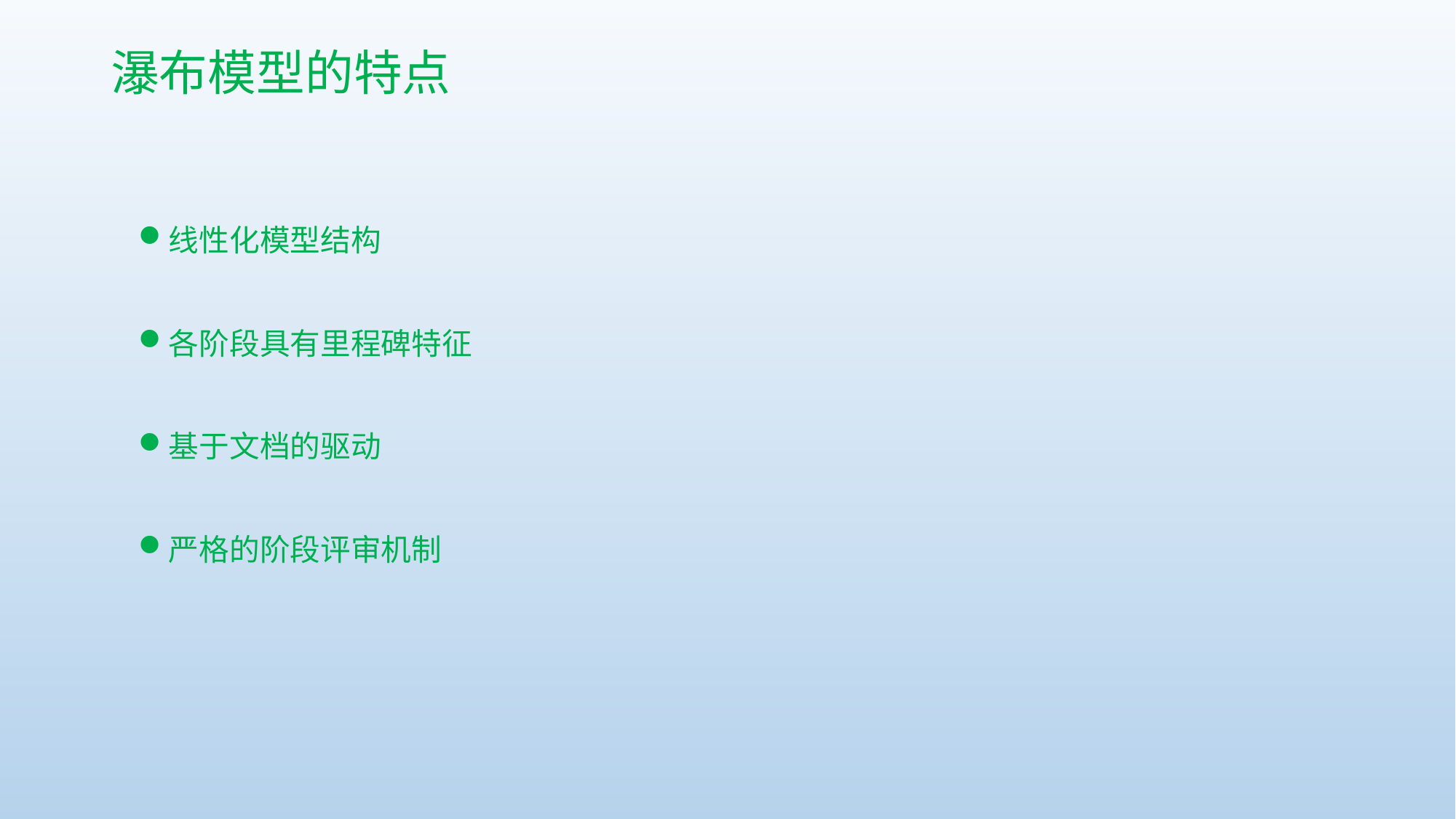

# 瀑布模型的特点
线性化模型结构

各阶段具有里程碑特征

基于文档的驱动

严格的阶段评审机制